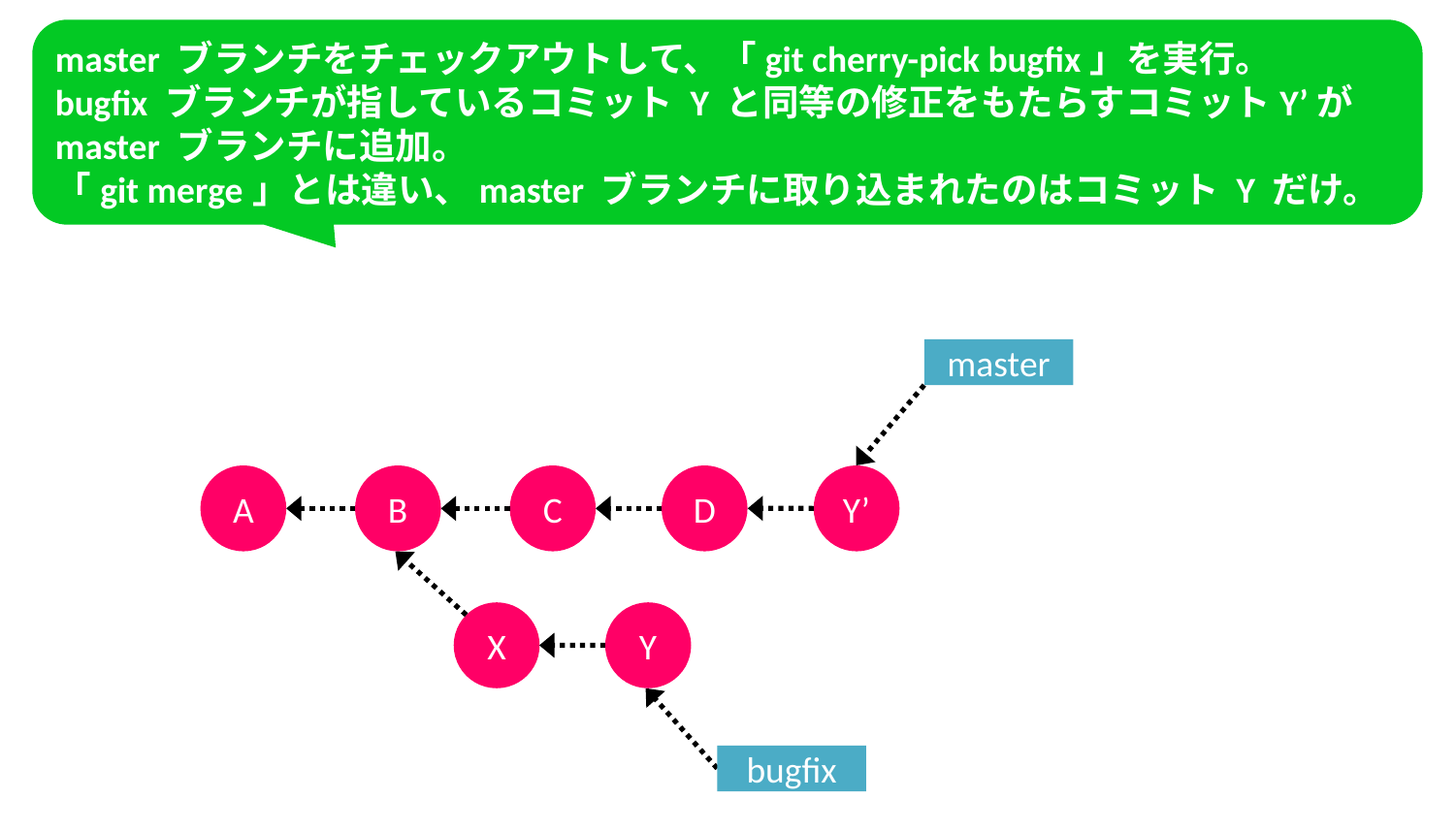

master ブランチをチェックアウトして、「git cherry-pick bugfix」を実行。
bugfix ブランチが指しているコミット Y と同等の修正をもたらすコミットY’がmaster ブランチに追加。
「git merge」とは違い、master ブランチに取り込まれたのはコミット Y だけ。

master
A
B
C
D
Y’
X
Y
bugfix